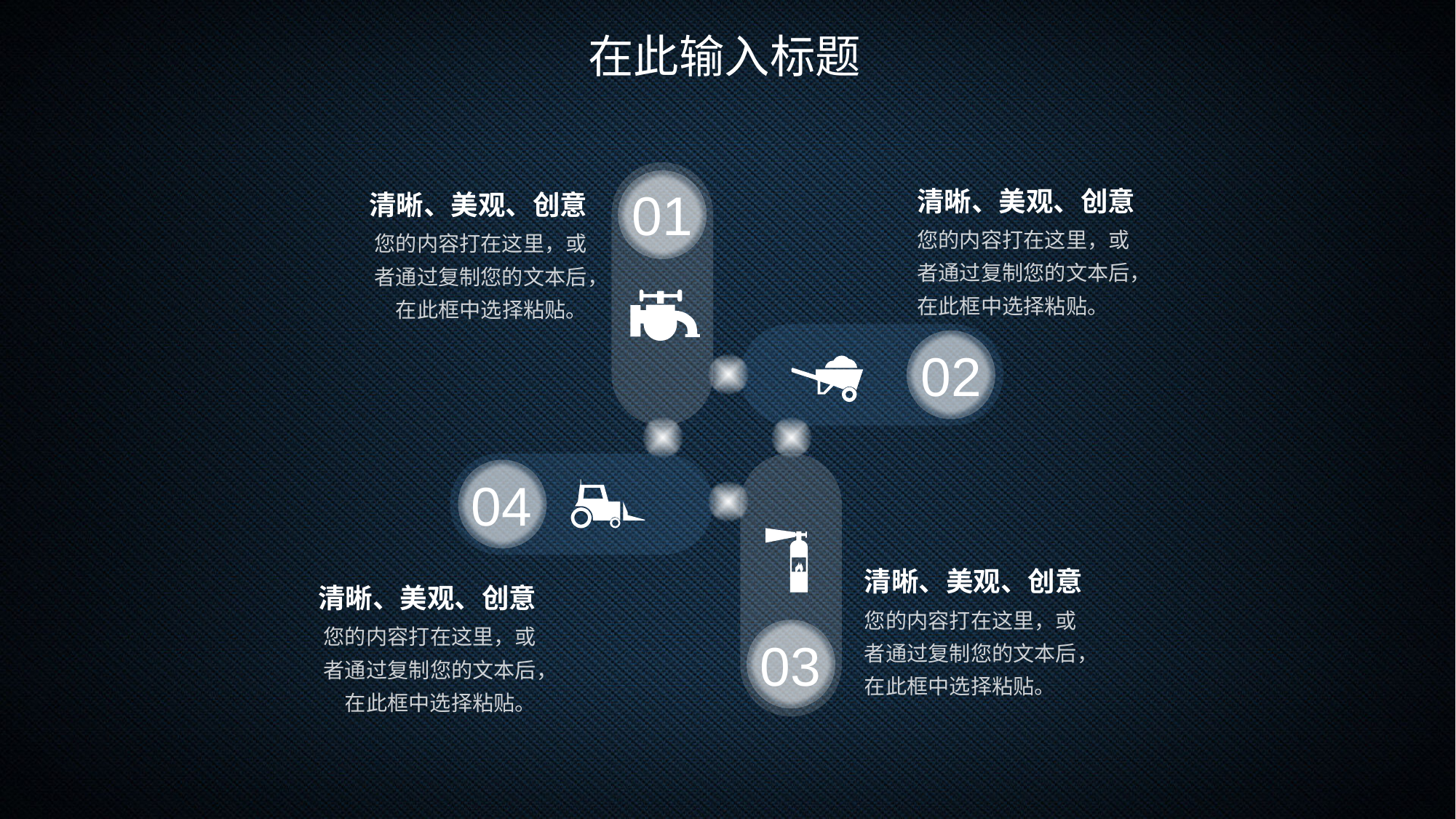

在此输入标题

01

清晰、美观、创意
您的内容打在这里，或者通过复制您的文本后，在此框中选择粘贴。
清晰、美观、创意
您的内容打在这里，或者通过复制您的文本后，在此框中选择粘贴。

02

04

03

清晰、美观、创意
您的内容打在这里，或者通过复制您的文本后，在此框中选择粘贴。
清晰、美观、创意
您的内容打在这里，或者通过复制您的文本后，在此框中选择粘贴。